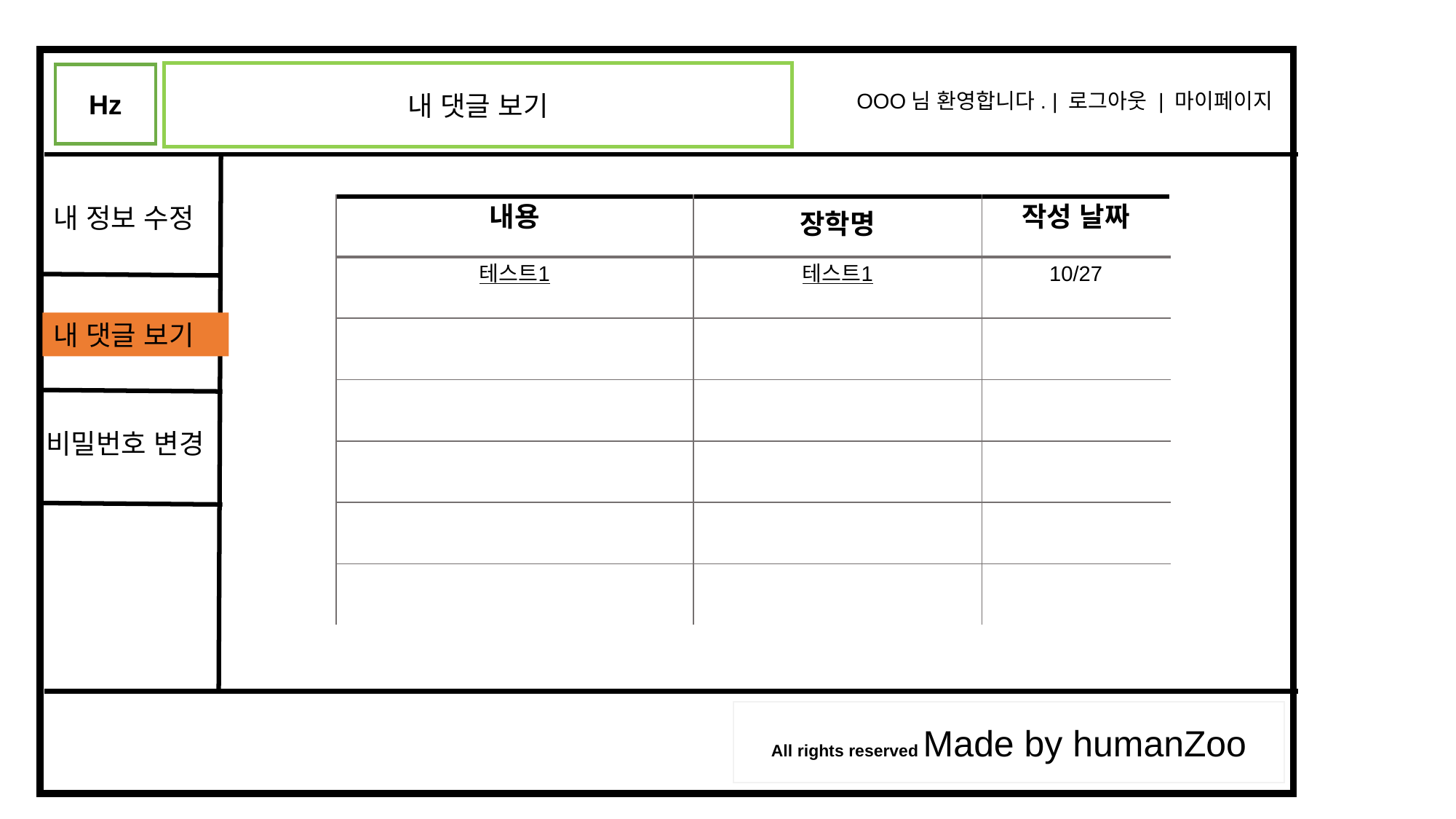

OOO님 환영합니다. | 로그아웃 | 마이페이지
Hz
All rights reserved Made by humanZoo
내 댓글 보기
내 정보 수정
| 내용 | 장학명 | 작성 날짜 |
| --- | --- | --- |
| 테스트1 | 테스트1 | 10/27 |
|  |  |  |
|  |  |  |
|  |  |  |
|  |  |  |
|  |  |  |
내 댓글 보기
비밀번호 변경